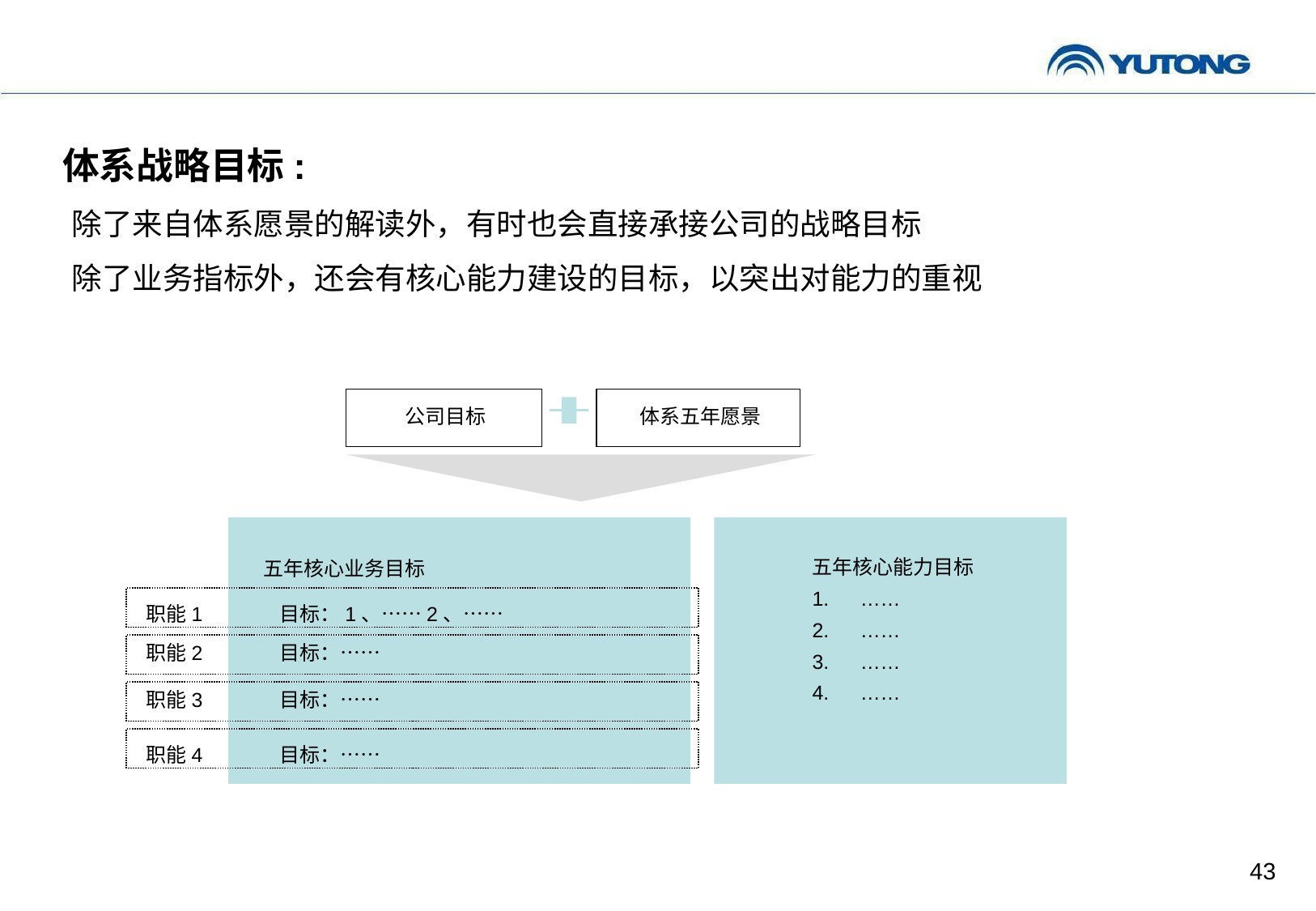

体系战略目标:
除了来自体系愿景的解读外，有时也会直接承接公司的战略目标
除了业务指标外，还会有核心能力建设的目标，以突出对能力的重视

公司目标
体系五年愿景

五年核心业务目标
五年核心能力目标
……
……
……
……

职能1
目标：1、……2、……
职能2
目标：……

职能3
目标：……

职能4
目标：……
43